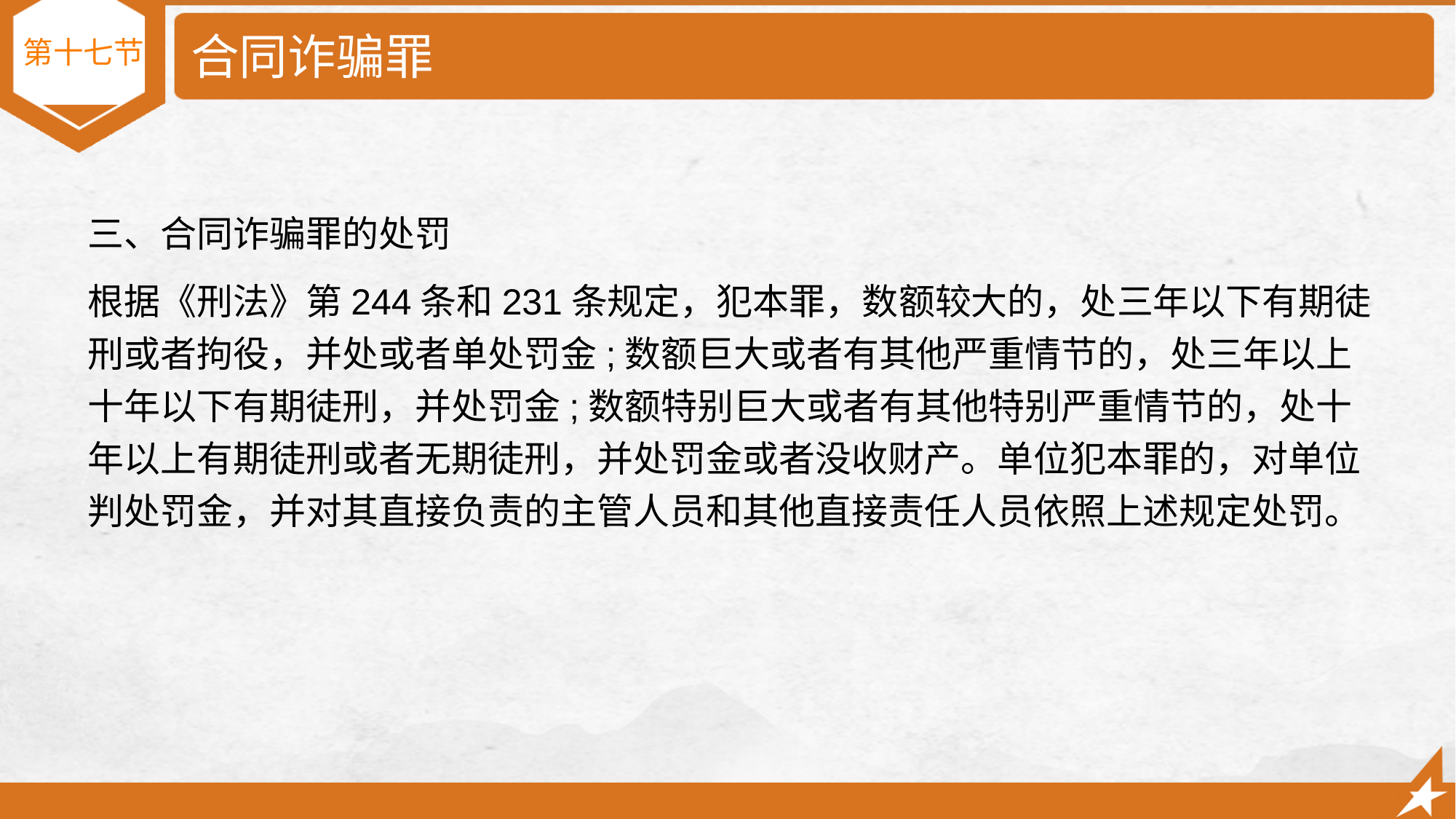

# 合同诈骗罪
 第十七节

三、合同诈骗罪的处罚
根据《刑法》第244条和231条规定，犯本罪，数额较大的，处三年以下有期徒刑或者拘役，并处或者单处罚金;数额巨大或者有其他严重情节的，处三年以上十年以下有期徒刑，并处罚金;数额特别巨大或者有其他特别严重情节的，处十年以上有期徒刑或者无期徒刑，并处罚金或者没收财产。单位犯本罪的，对单位判处罚金，并对其直接负责的主管人员和其他直接责任人员依照上述规定处罚。